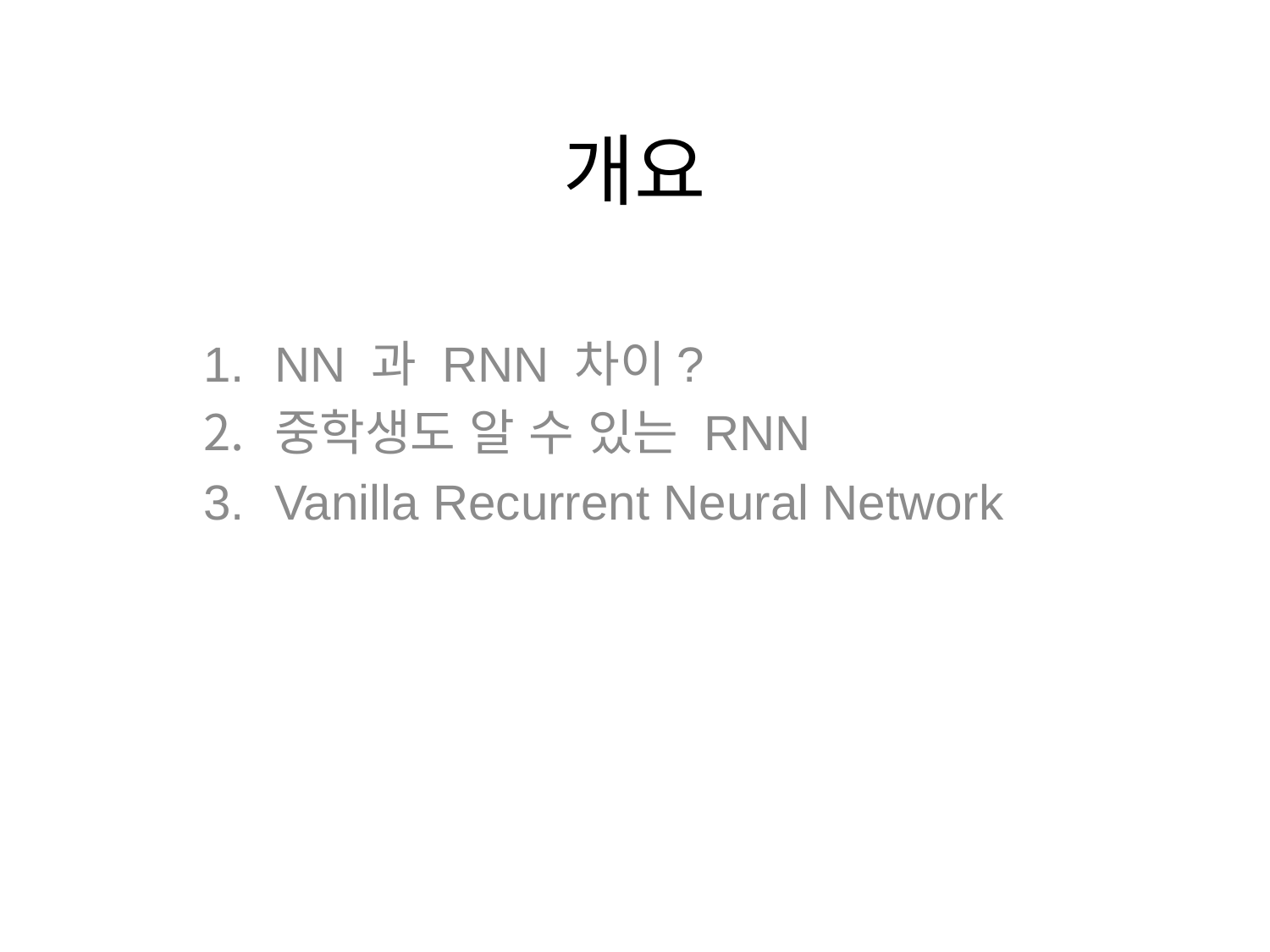

# 개요
NN 과 RNN 차이?
중학생도 알 수 있는 RNN
Vanilla Recurrent Neural Network